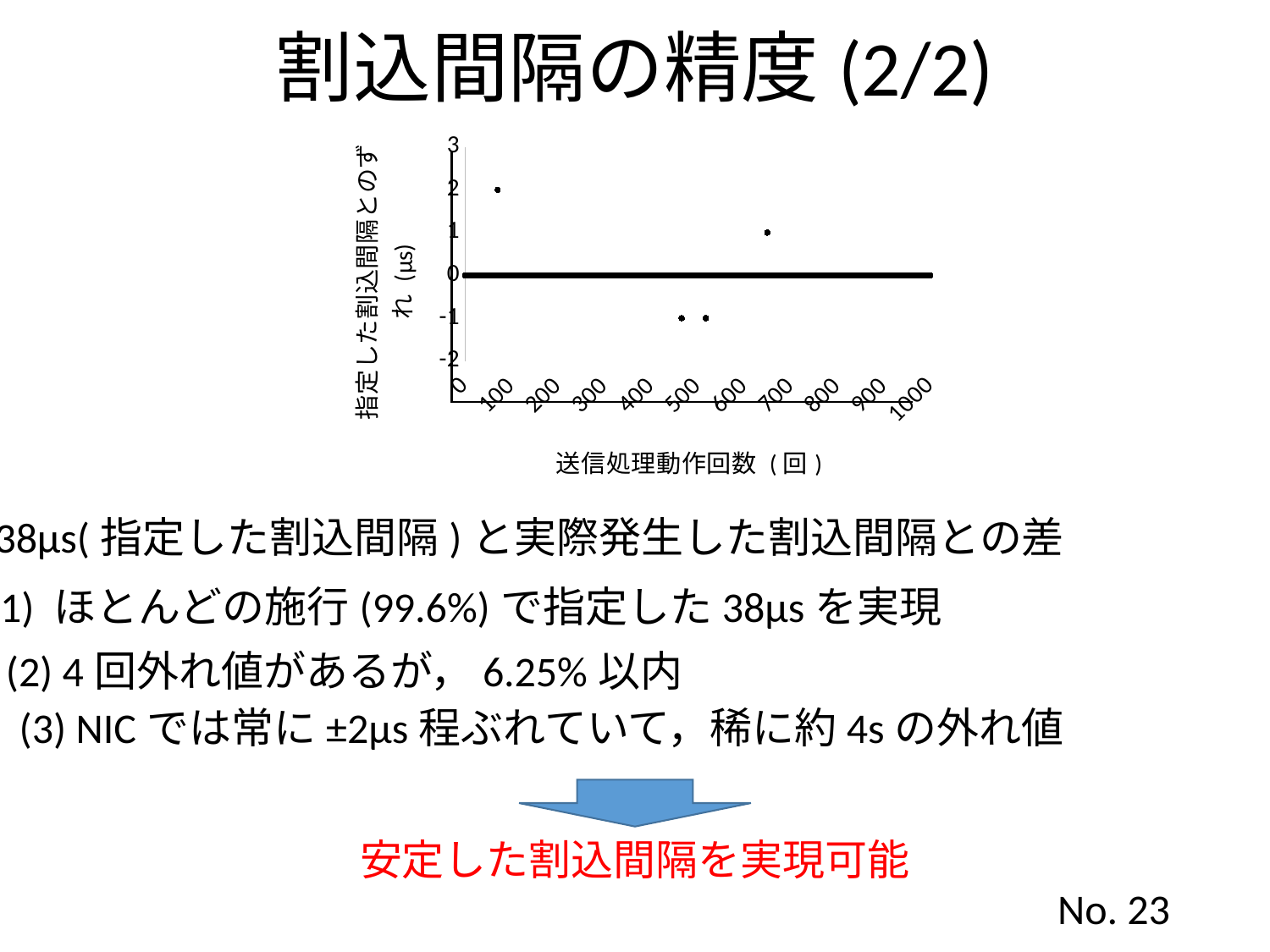

割込間隔の精度(2/2)

### Chart

| Category |  |
|---|---|
38μs(指定した割込間隔)と実際発生した割込間隔との差
(1) ほとんどの施行(99.6%)で指定した38μsを実現
(2) 4回外れ値があるが，6.25%以内
(3) NICでは常に±2μs程ぶれていて，稀に約4sの外れ値

安定した割込間隔を実現可能
No. 23